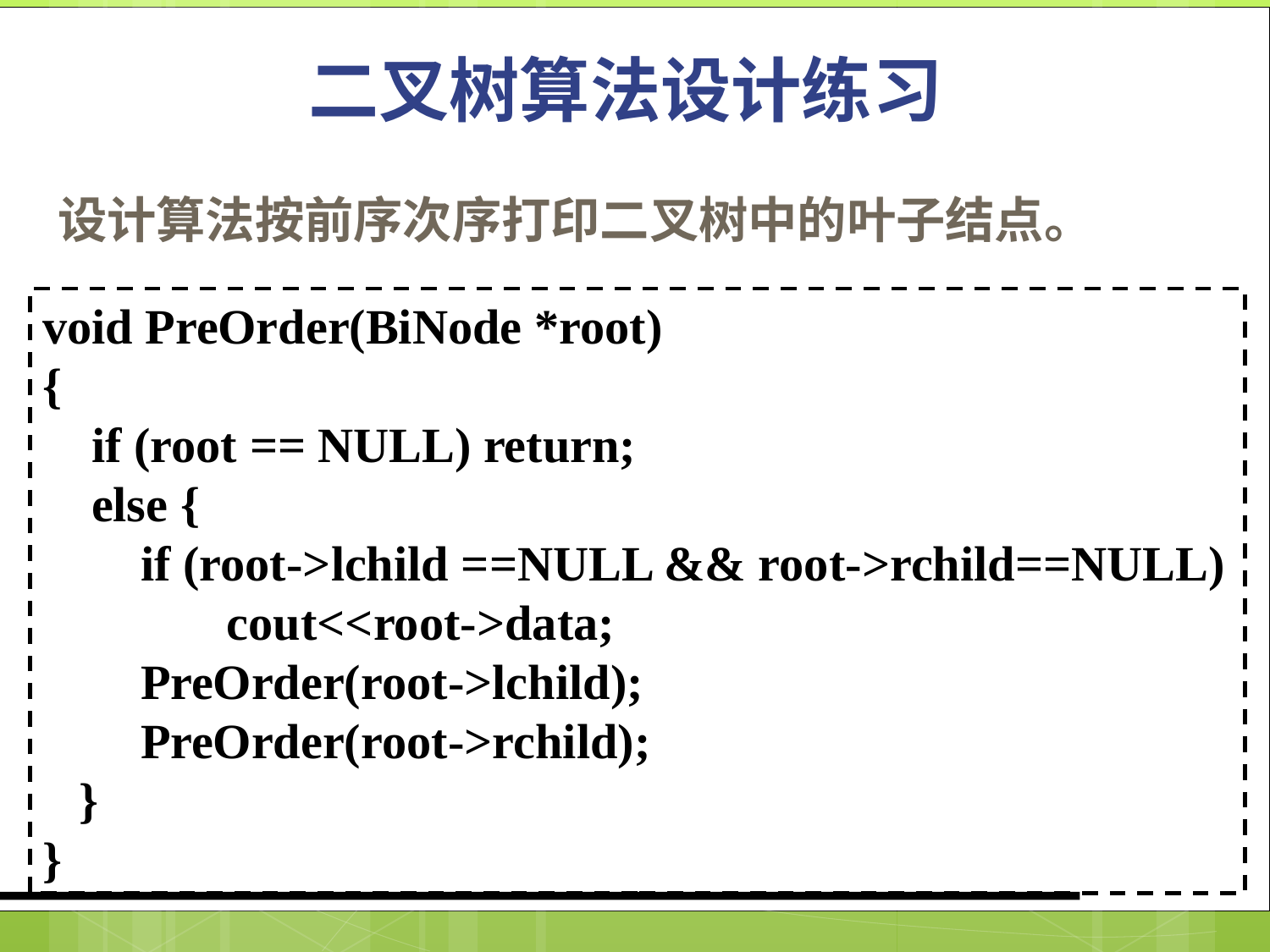

二叉树算法设计练习
设计算法按前序次序打印二叉树中的叶子结点。
void PreOrder(BiNode *root)
{
    if (root == NULL) return;
    else {
        if (root->lchild ==NULL && root->rchild==NULL)
               cout<<root->data;
        PreOrder(root->lchild);
        PreOrder(root->rchild);
   }
}